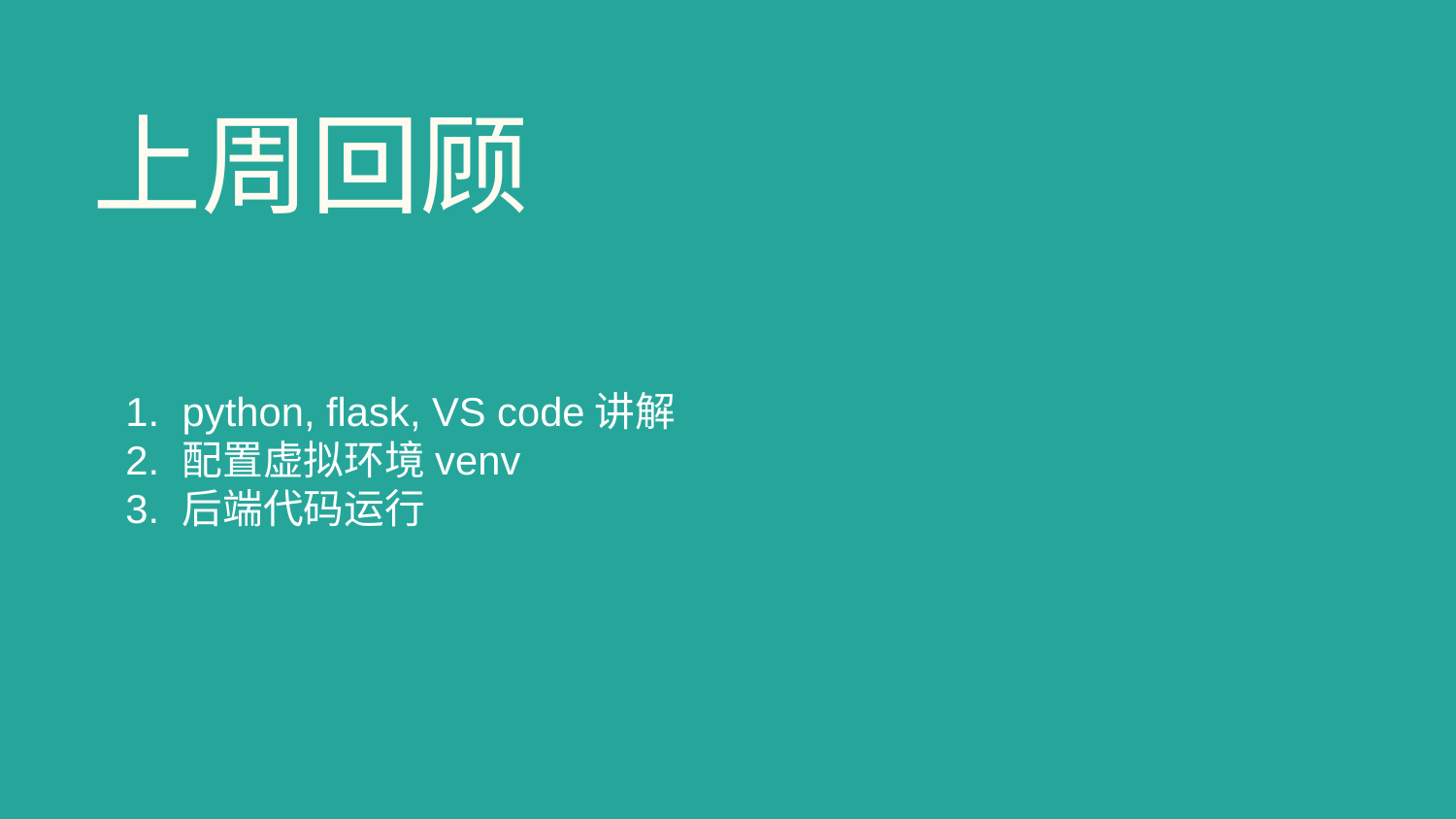

# 上周回顾

python, flask, VS code讲解
配置虚拟环境venv
后端代码运行